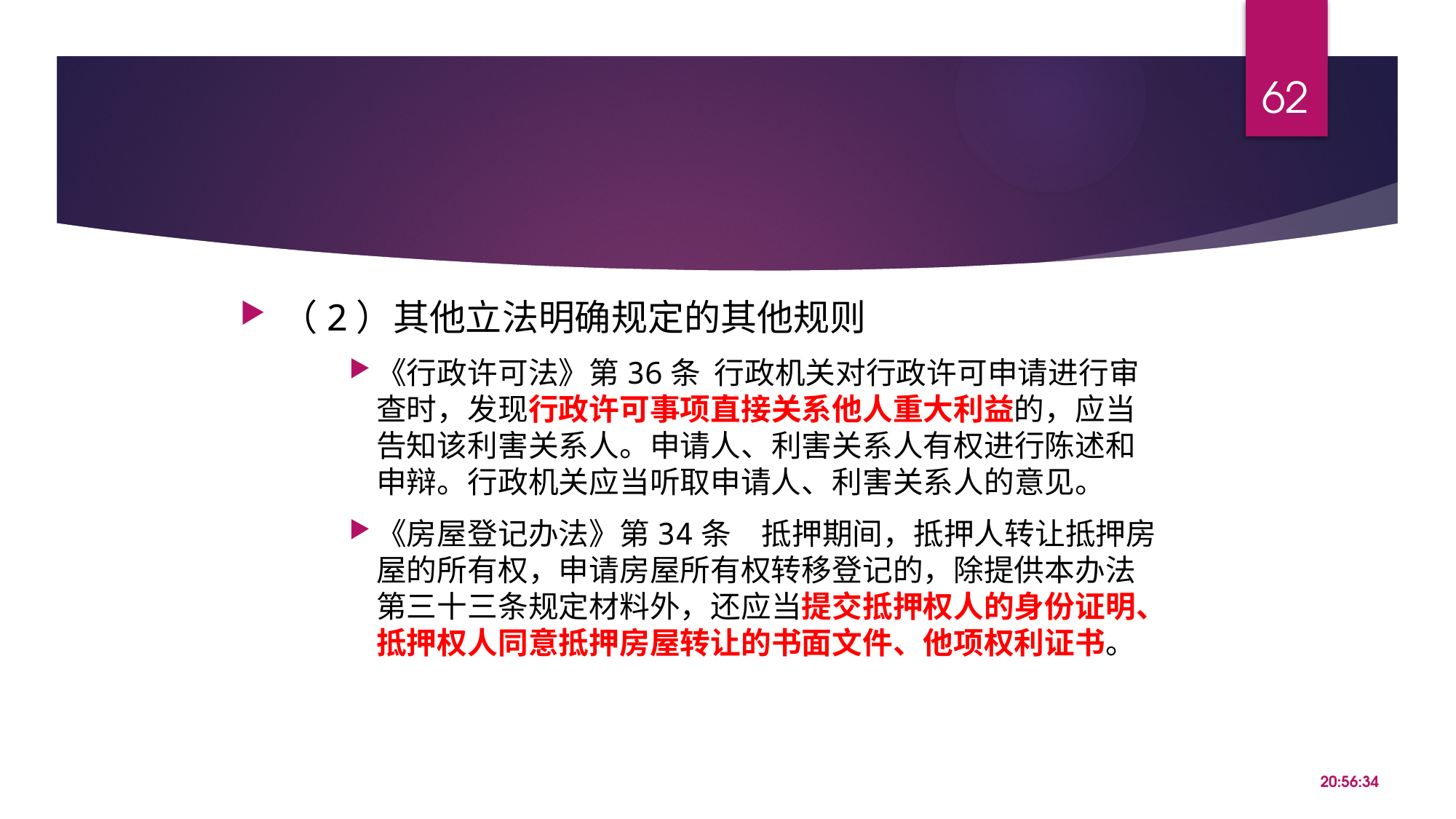

62
#
（2）其他立法明确规定的其他规则
《行政许可法》第36条  行政机关对行政许可申请进行审查时，发现行政许可事项直接关系他人重大利益的，应当告知该利害关系人。申请人、利害关系人有权进行陈述和申辩。行政机关应当听取申请人、利害关系人的意见。
《房屋登记办法》第34条　抵押期间，抵押人转让抵押房屋的所有权，申请房屋所有权转移登记的，除提供本办法第三十三条规定材料外，还应当提交抵押权人的身份证明、抵押权人同意抵押房屋转让的书面文件、他项权利证书。
20:56:34